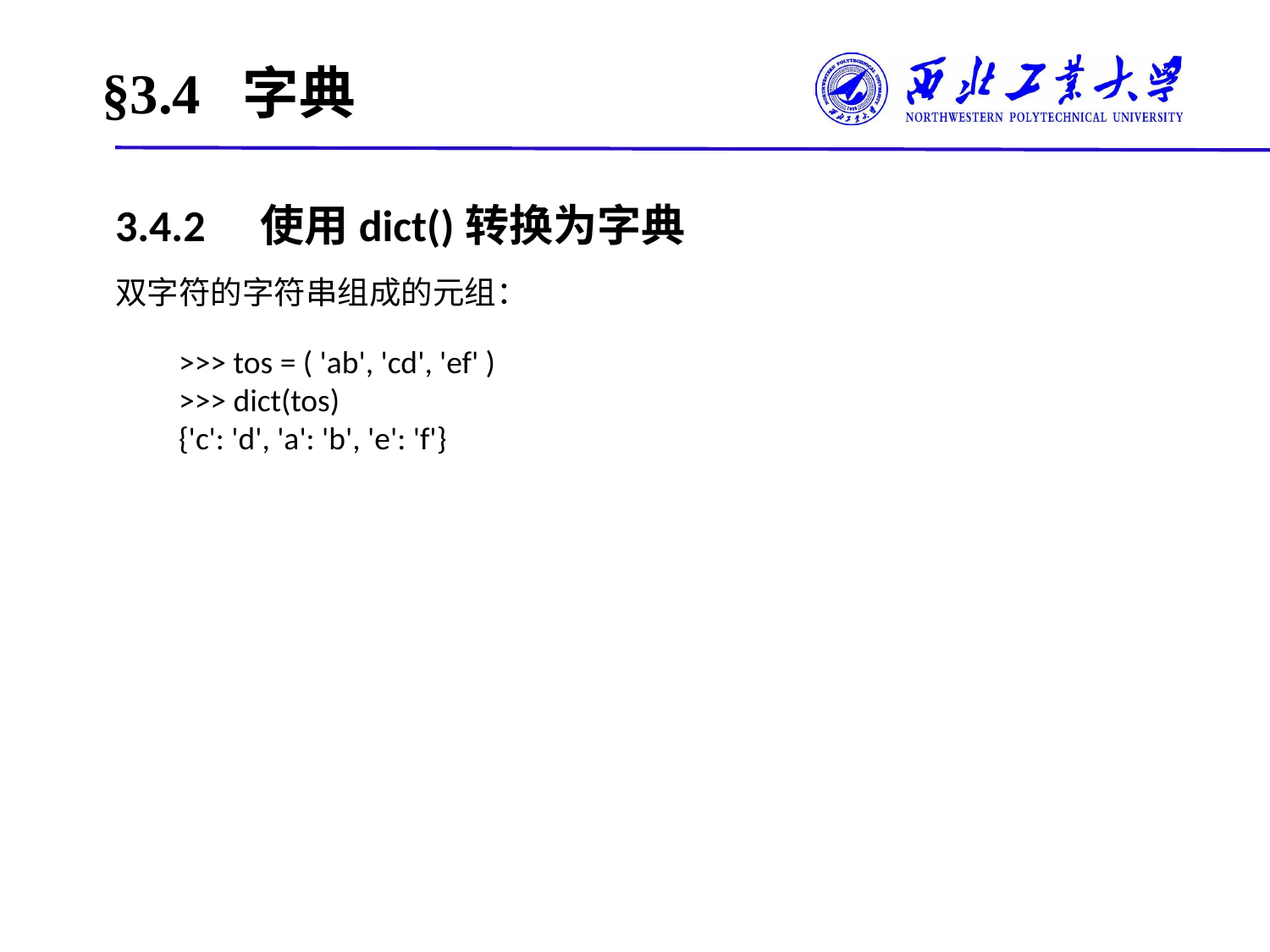

# §3.4  字典
3.4.2　使用dict()转换为字典

双字符的字符串组成的元组：
>>> tos = ( 'ab', 'cd', 'ef' )
>>> dict(tos)
{'c': 'd', 'a': 'b', 'e': 'f'}